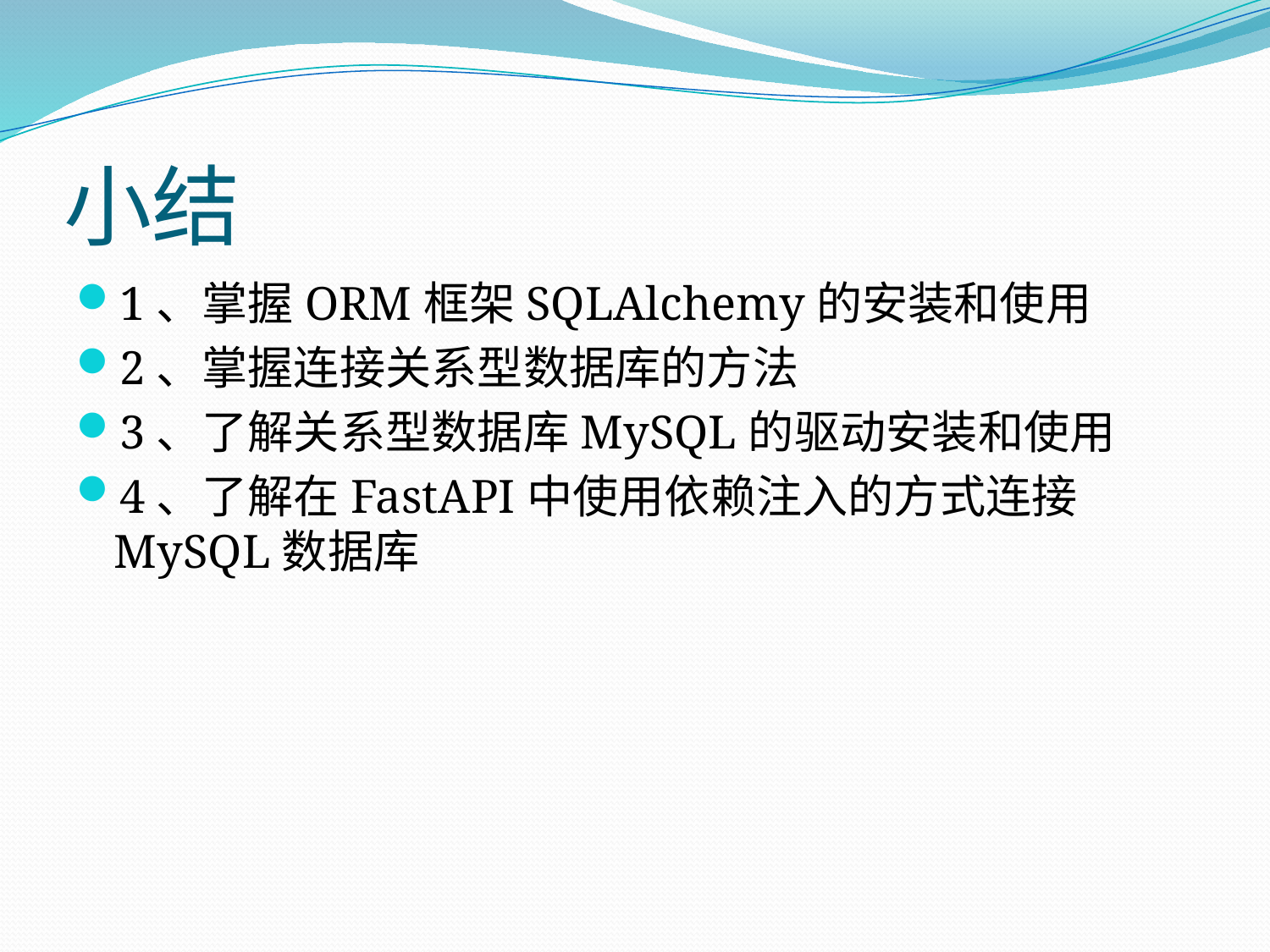

# 小结
1、掌握ORM框架SQLAlchemy的安装和使用
2、掌握连接关系型数据库的方法
3、了解关系型数据库MySQL的驱动安装和使用
4、了解在FastAPI中使用依赖注入的方式连接MySQL数据库